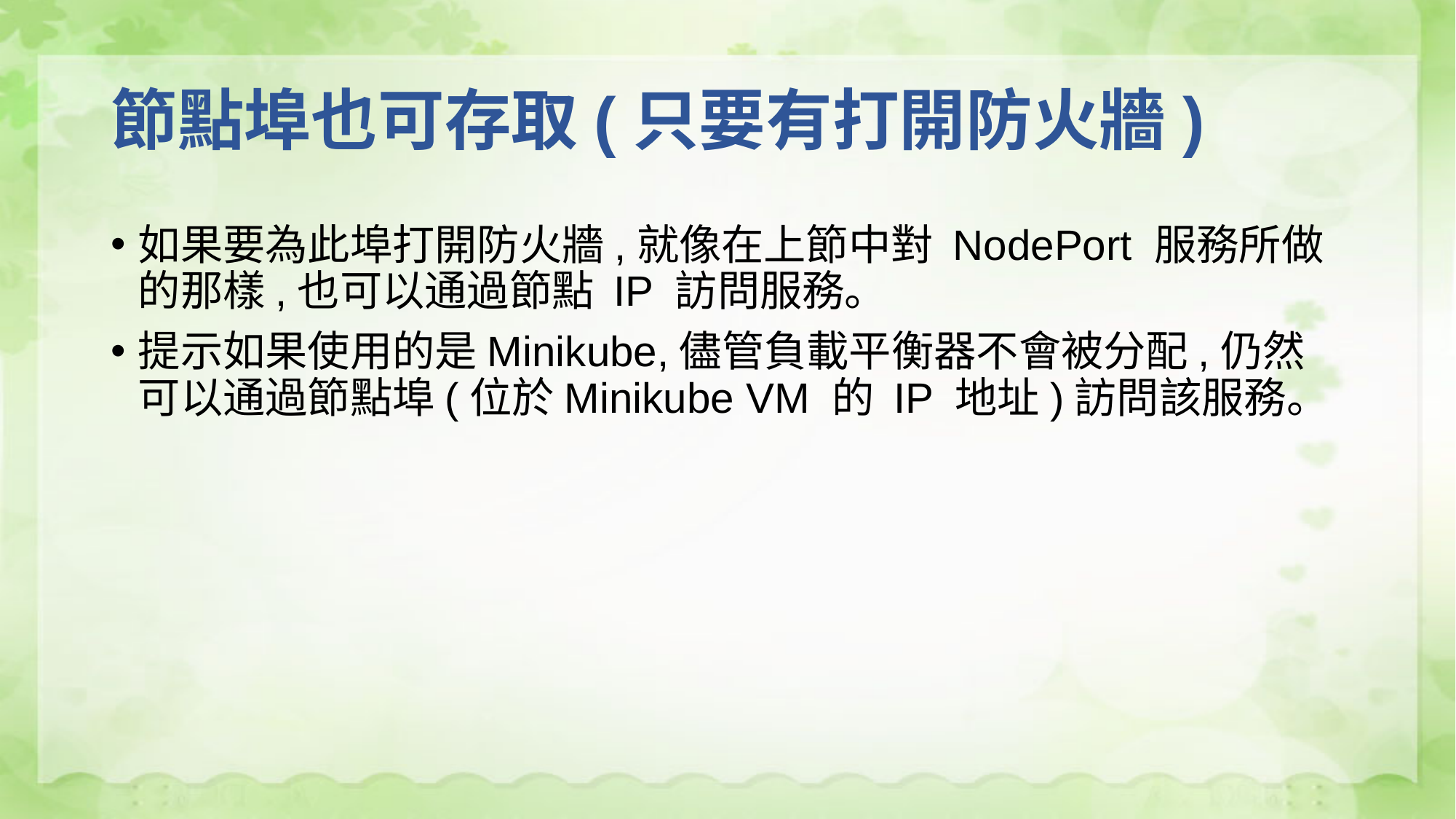

# 節點埠也可存取(只要有打開防火牆)
如果要為此埠打開防火牆,就像在上節中對 NodePort 服務所做的那樣,也可以通過節點 IP 訪問服務。
提示如果使用的是Minikube,儘管負載平衡器不會被分配,仍然可以通過節點埠(位於Minikube VM 的 IP 地址)訪問該服務。